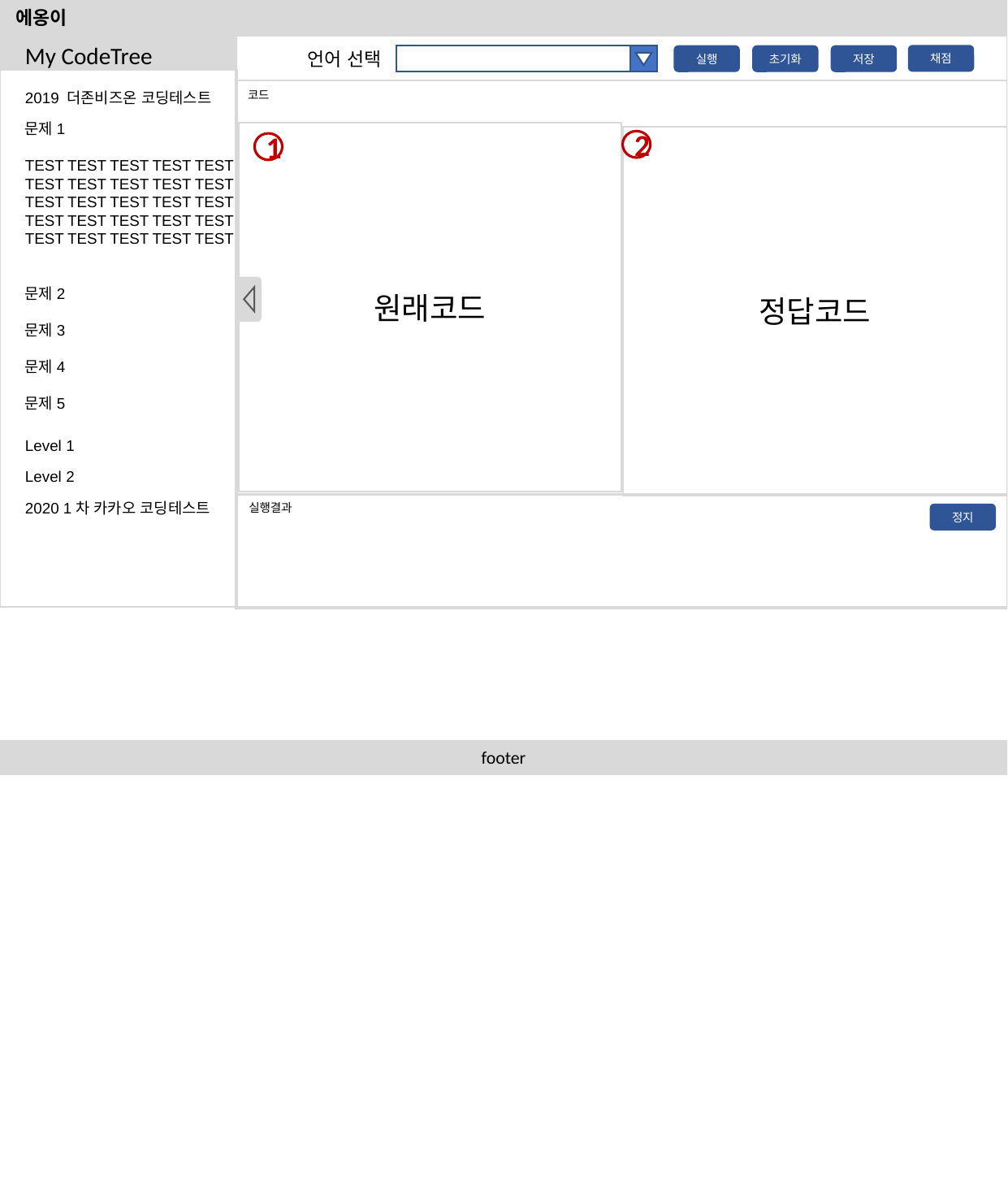

에옹이

My CodeTree

언어 선택
채점

실행
초기화
저장

코드
2019 더존비즈온 코딩테스트
문제1

TEST TEST TEST TEST TEST
TEST TEST TEST TEST TEST
TEST TEST TEST TEST TEST
TEST TEST TEST TEST TEST
TEST TEST TEST TEST TEST

문제2
문제3
문제4
문제5
원래코드
정답코드
2
1

Level 1
Level 2
2020 1차 카카오 코딩테스트

실행결과
정지

footer